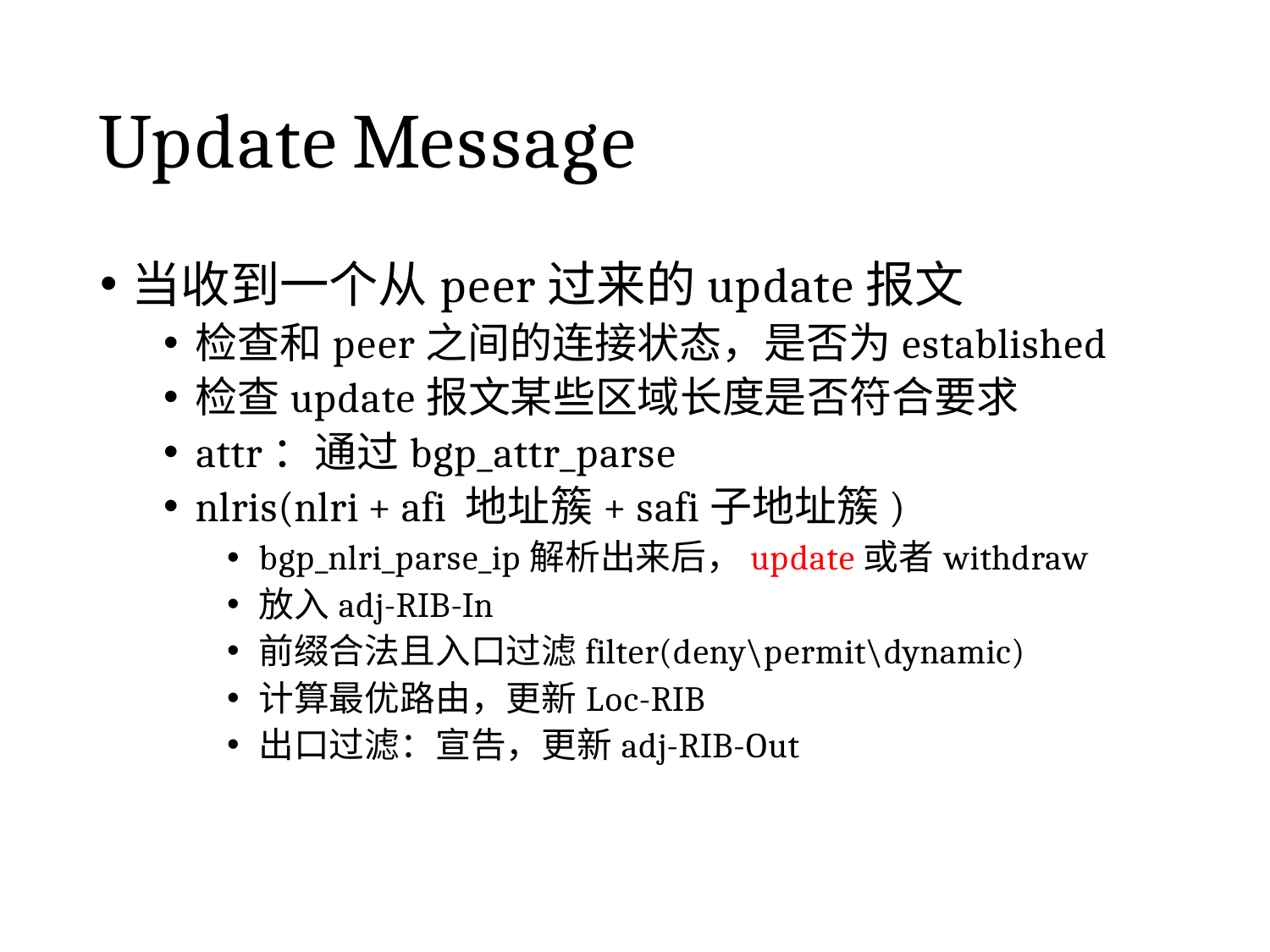

# Update Message
当收到一个从peer过来的update报文
检查和peer之间的连接状态，是否为established
检查update报文某些区域长度是否符合要求
attr：通过bgp_attr_parse
nlris(nlri + afi 地址簇+ safi子地址簇)
bgp_nlri_parse_ip解析出来后，update或者withdraw
放入adj-RIB-In
前缀合法且入口过滤filter(deny\permit\dynamic)
计算最优路由，更新Loc-RIB
出口过滤：宣告，更新adj-RIB-Out